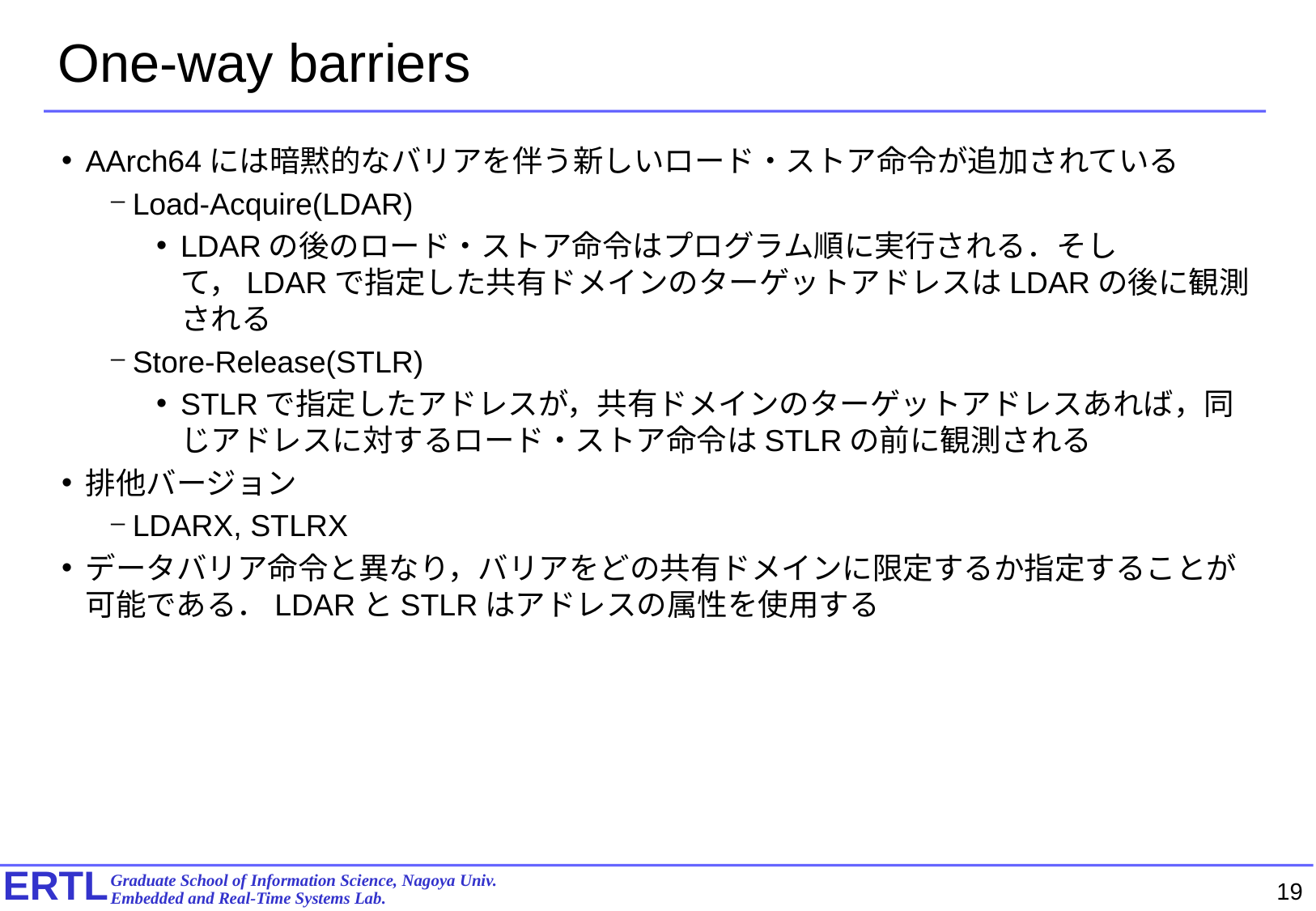

# One-way barriers
AArch64には暗黙的なバリアを伴う新しいロード・ストア命令が追加されている
Load-Acquire(LDAR)
LDARの後のロード・ストア命令はプログラム順に実行される．そして，LDARで指定した共有ドメインのターゲットアドレスはLDARの後に観測される
Store-Release(STLR)
STLRで指定したアドレスが，共有ドメインのターゲットアドレスあれば，同じアドレスに対するロード・ストア命令はSTLRの前に観測される
排他バージョン
LDARX, STLRX
データバリア命令と異なり，バリアをどの共有ドメインに限定するか指定することが可能である．LDARとSTLRはアドレスの属性を使用する
19